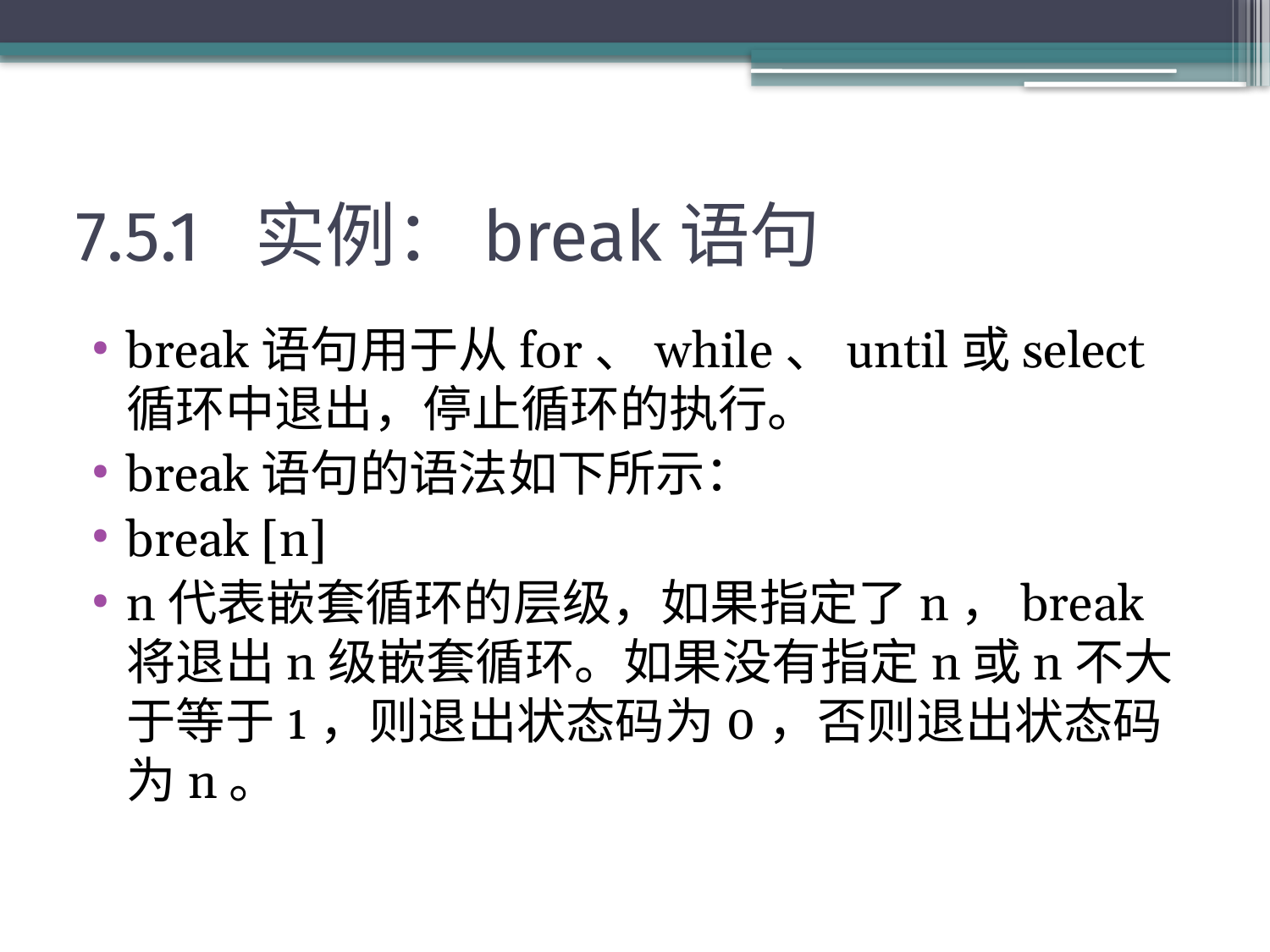

# 7.5.1  实例：break语句
break语句用于从for、while、until或select循环中退出，停止循环的执行。
break语句的语法如下所示：
break [n]
n代表嵌套循环的层级，如果指定了n，break将退出n级嵌套循环。如果没有指定n或n不大于等于1，则退出状态码为0，否则退出状态码为n。